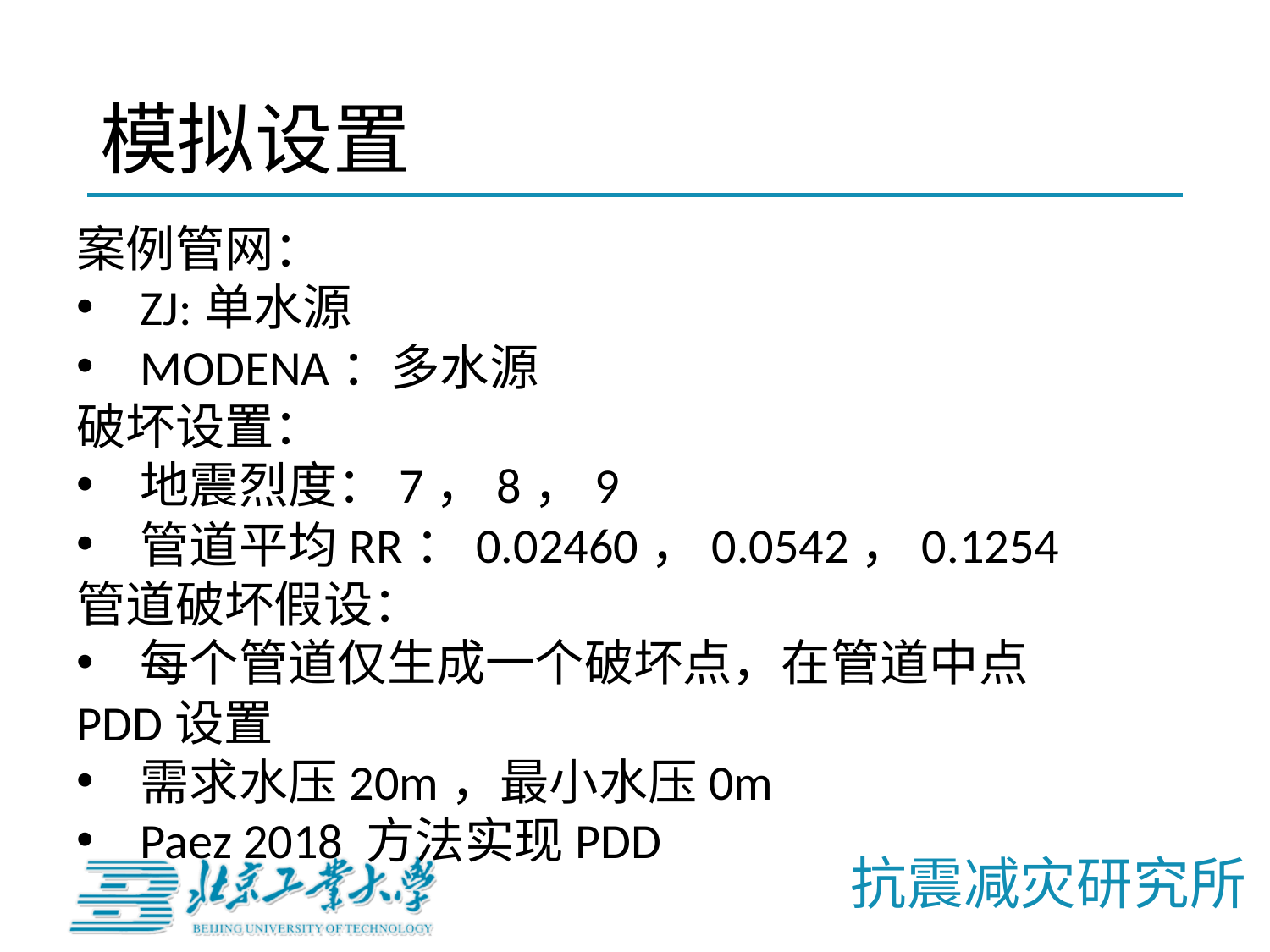

# 模拟设置
案例管网：
ZJ:单水源
MODENA：多水源
破坏设置：
地震烈度：7，8，9
管道平均RR：0.02460，0.0542，0.1254
管道破坏假设：
每个管道仅生成一个破坏点，在管道中点
PDD设置
需求水压20m，最小水压0m
Paez 2018 方法实现PDD